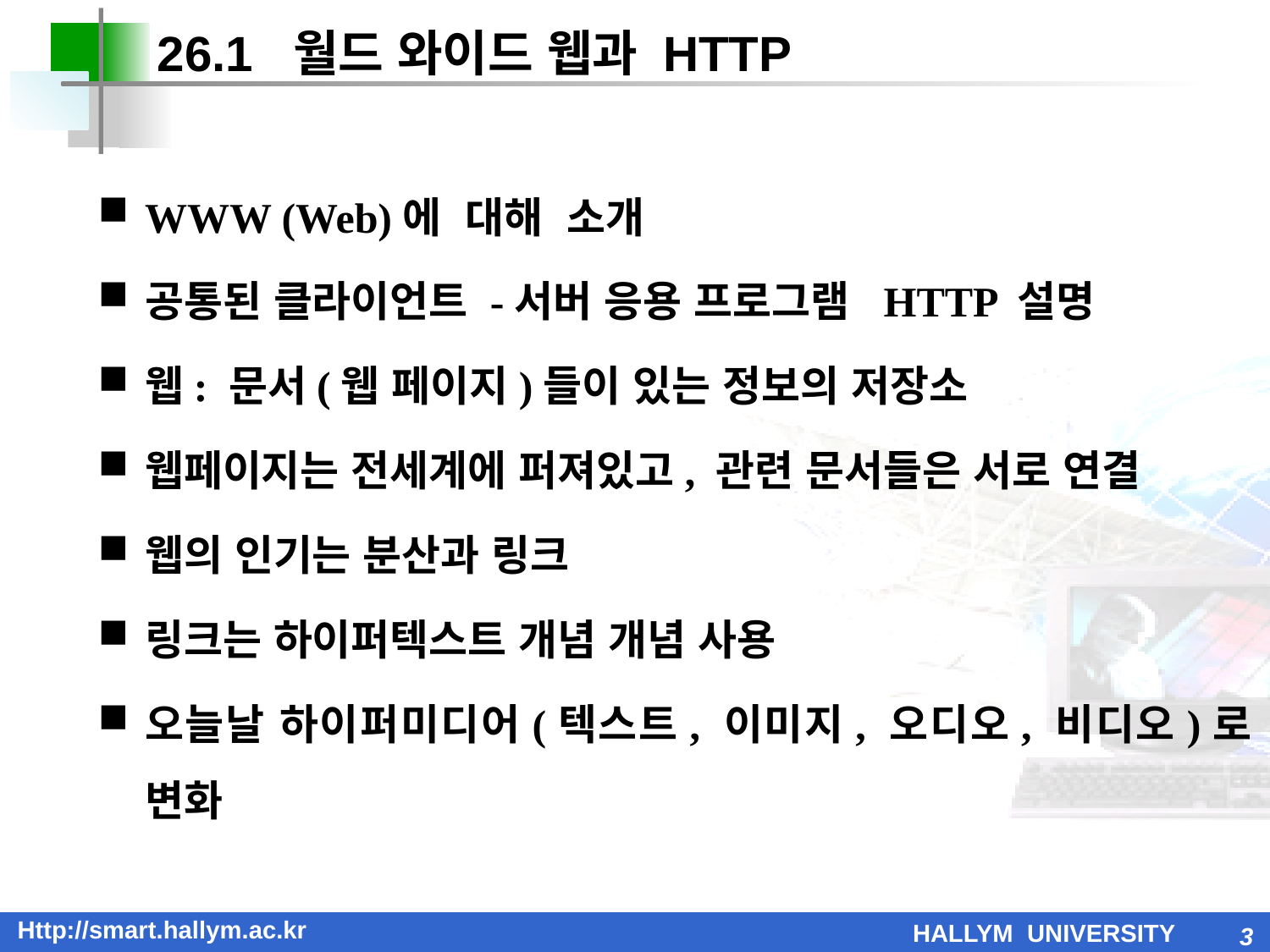

26.1  월드 와이드 웹과 HTTP

WWW (Web)에  대해  소개
공통된 클라이언트 -서버 응용 프로그램  HTTP 설명
웹: 문서(웹 페이지)들이 있는 정보의 저장소
웹페이지는 전세계에 퍼져있고, 관련 문서들은 서로 연결
웹의 인기는 분산과 링크
링크는 하이퍼텍스트 개념 개념 사용
오늘날 하이퍼미디어(텍스트, 이미지, 오디오, 비디오)로 변화

3